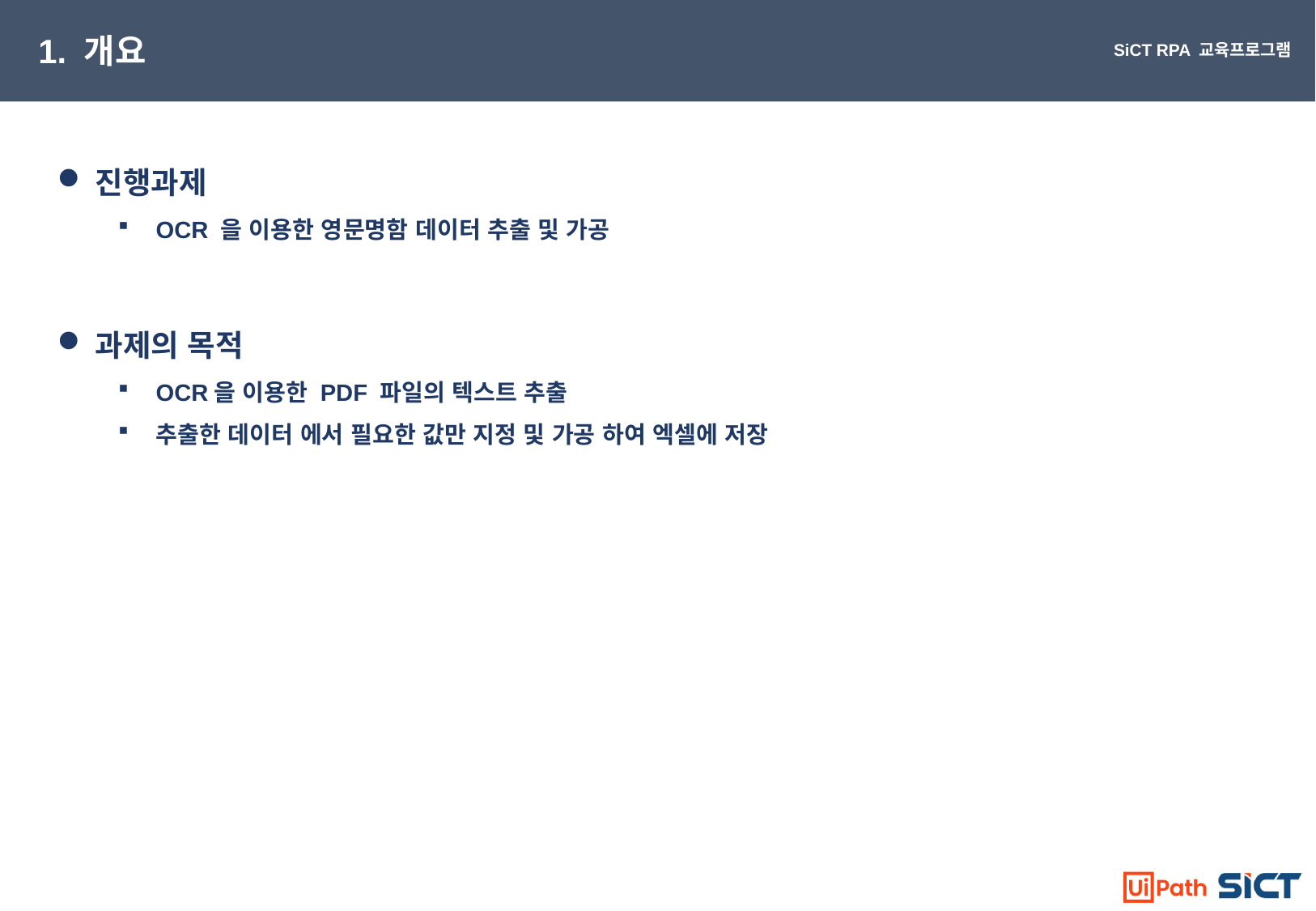

1. 개요
진행과제
OCR 을 이용한 영문명함 데이터 추출 및 가공

과제의 목적
OCR을 이용한 PDF 파일의 텍스트 추출
추출한 데이터 에서 필요한 값만 지정 및 가공 하여 엑셀에 저장